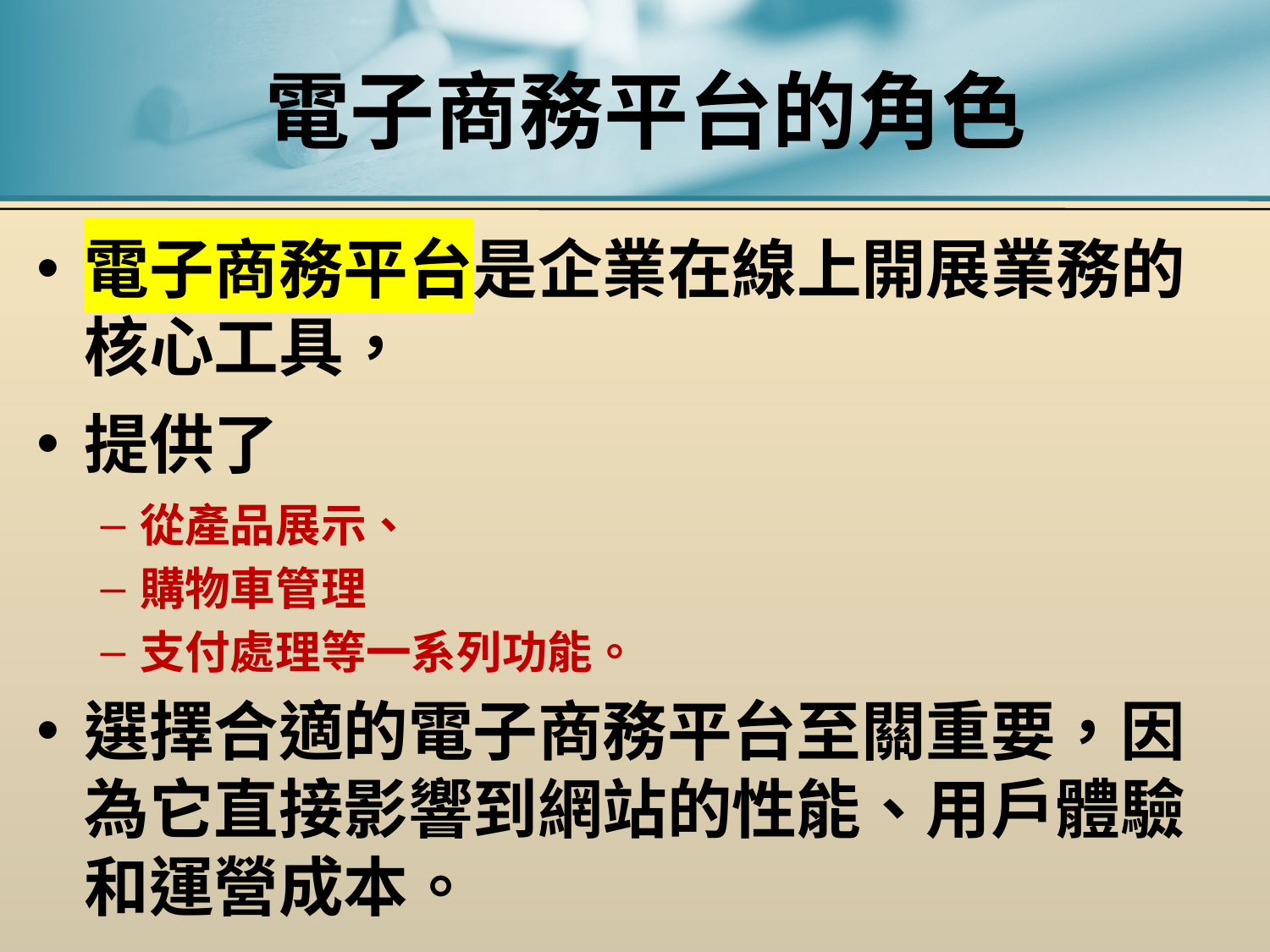

# 電子商務平台的角色
電子商務平台是企業在線上開展業務的核心工具，
提供了
從產品展示、
購物車管理
支付處理等一系列功能。
選擇合適的電子商務平台至關重要，因為它直接影響到網站的性能、用戶體驗和運營成本。